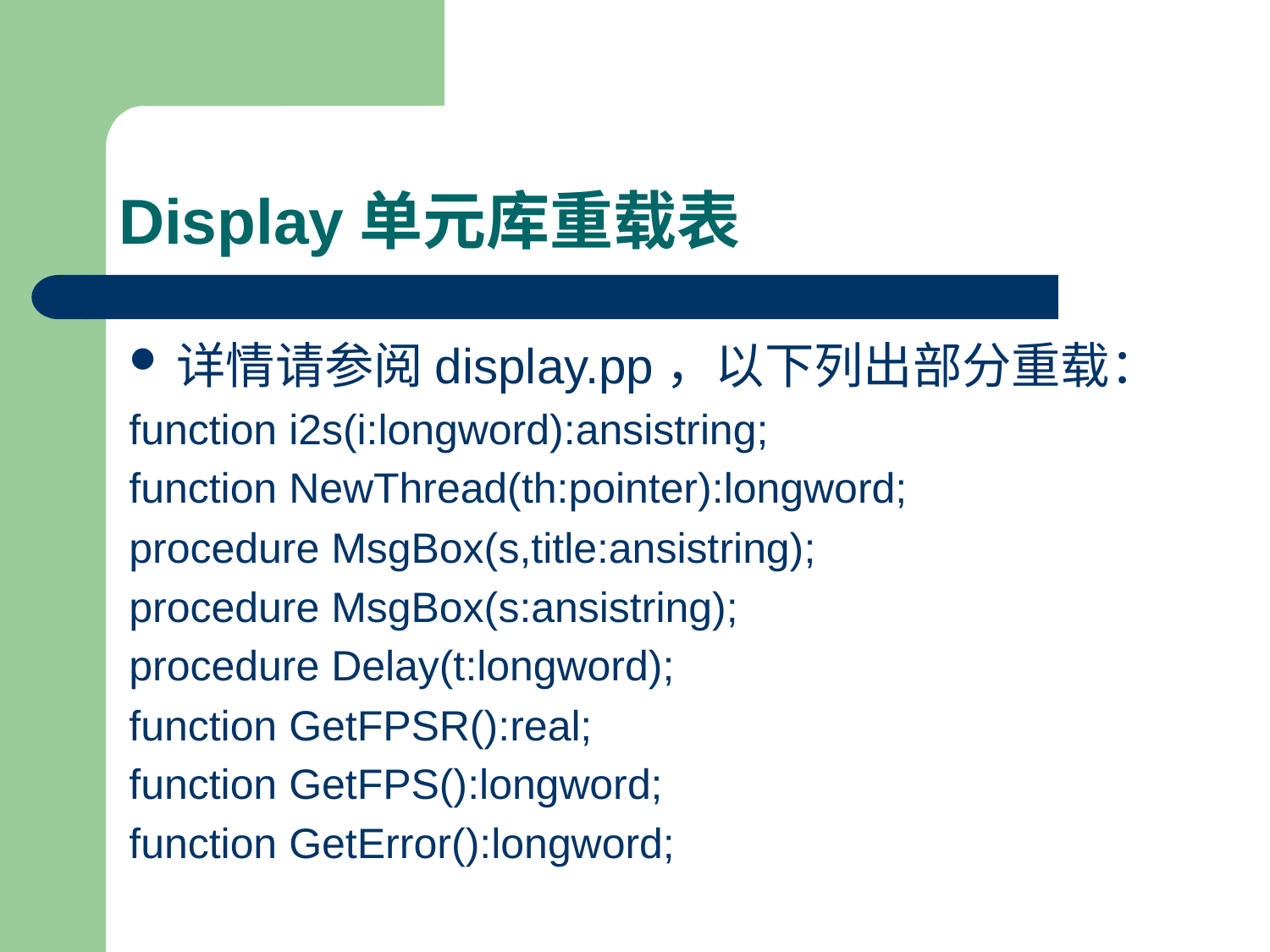

# Display单元库重载表
详情请参阅display.pp，以下列出部分重载：
function i2s(i:longword):ansistring;
function NewThread(th:pointer):longword;
procedure MsgBox(s,title:ansistring);
procedure MsgBox(s:ansistring);
procedure Delay(t:longword);
function GetFPSR():real;
function GetFPS():longword;
function GetError():longword;